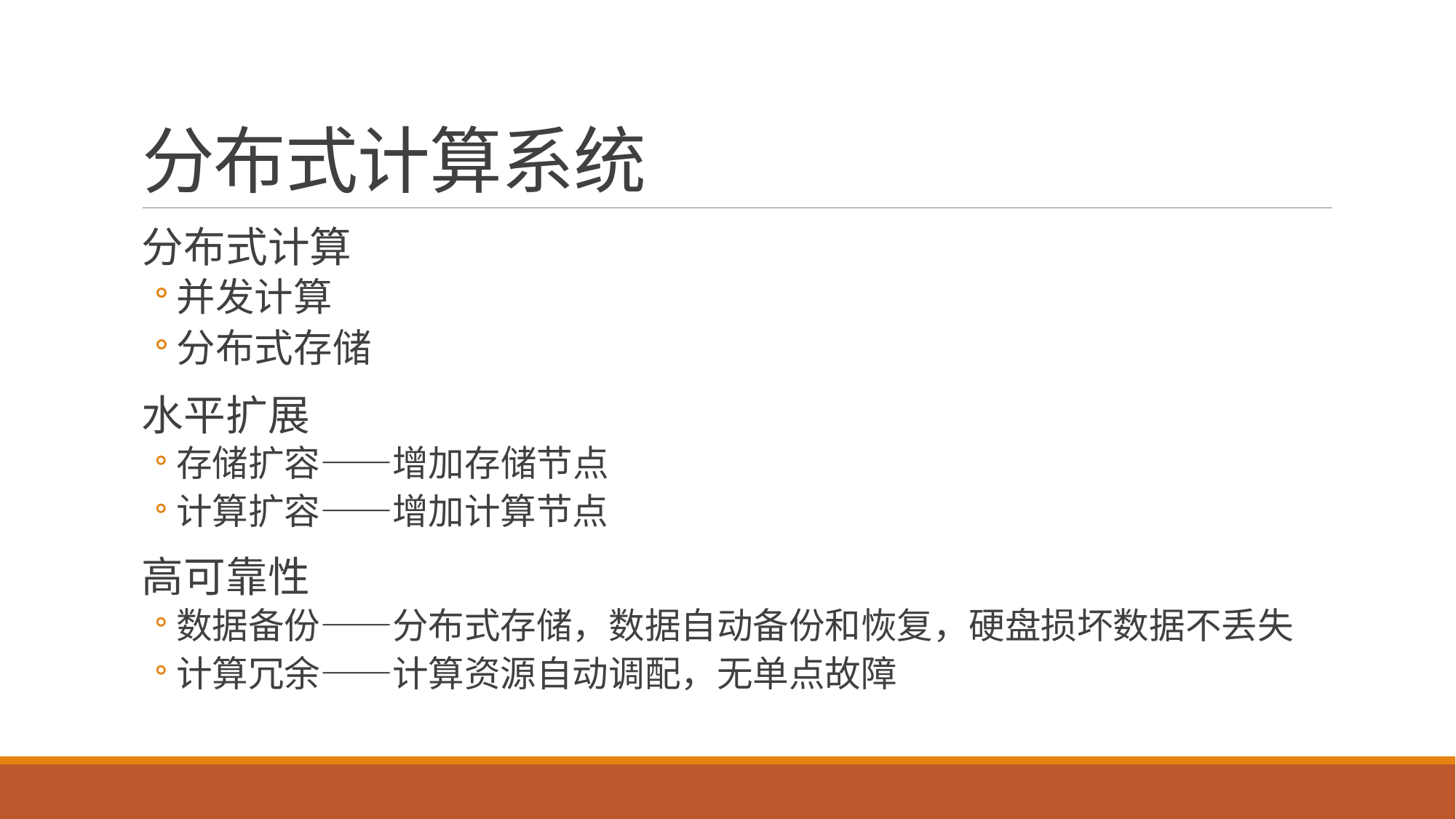

# 分布式计算系统
分布式计算
并发计算
分布式存储
水平扩展
存储扩容——增加存储节点
计算扩容——增加计算节点
高可靠性
数据备份——分布式存储，数据自动备份和恢复，硬盘损坏数据不丢失
计算冗余——计算资源自动调配，无单点故障